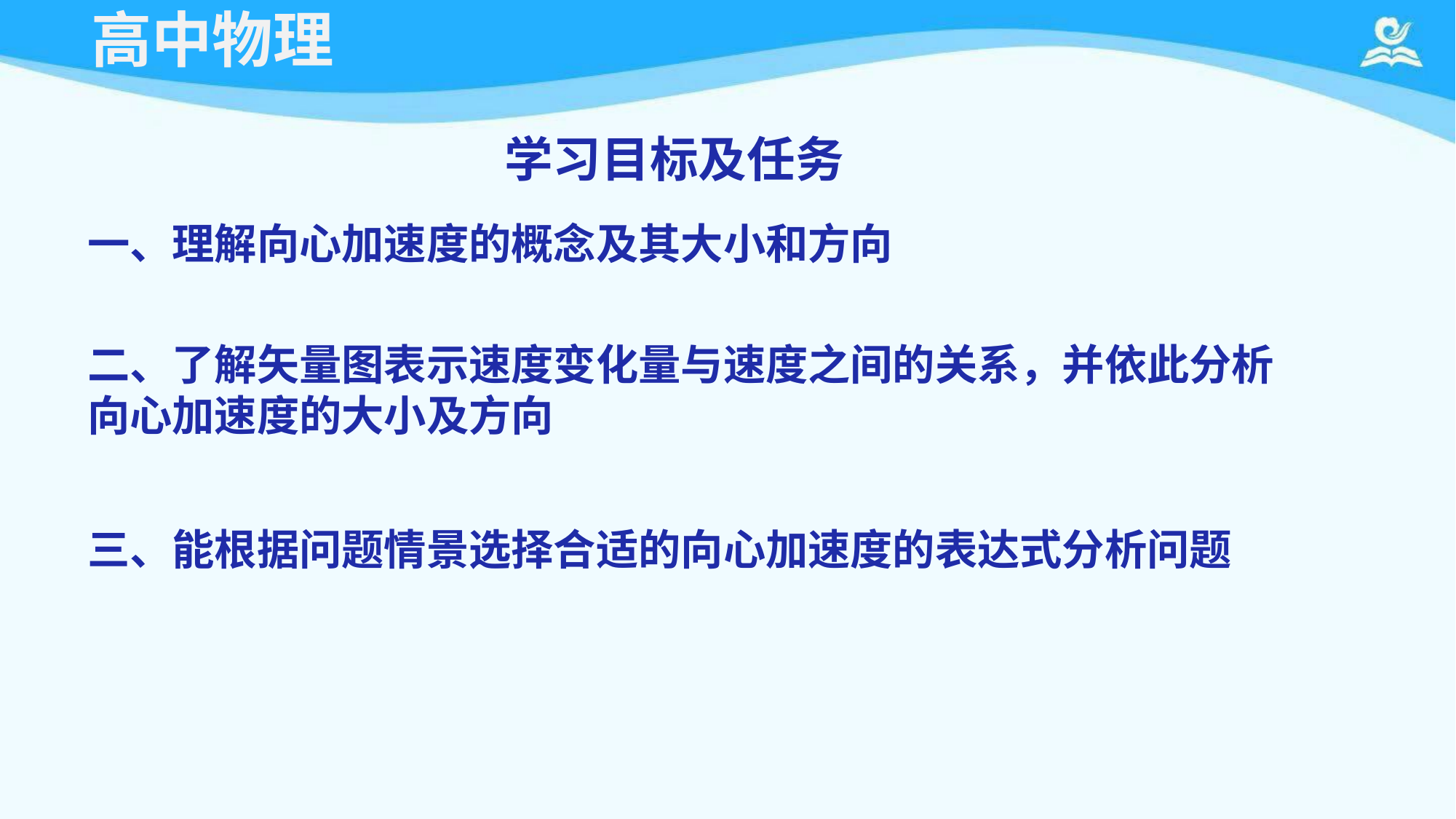

# 高中物理
学习目标及任务
一、理解向心加速度的概念及其大小和方向

二、了解矢量图表示速度变化量与速度之间的关系，并依此分析 向心加速度的大小及方向

三、能根据问题情景选择合适的向心加速度的表达式分析问题